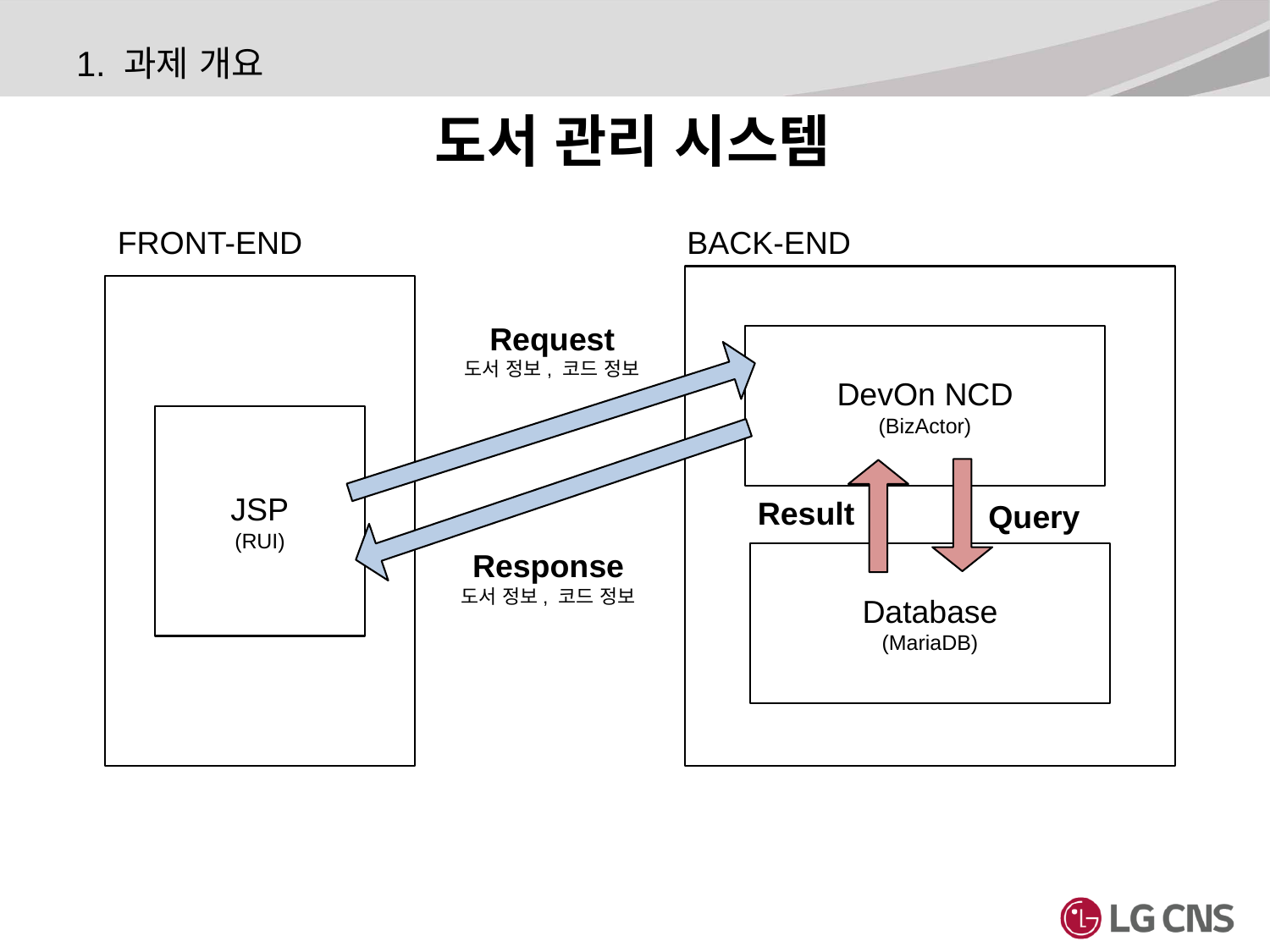

# 1. 과제 개요
도서 관리 시스템
FRONT-END
BACK-END

Request
도서 정보, 코드 정보
DevOn NCD
(BizActor)

JSP
(RUI)

Result
Query
Response
도서 정보, 코드 정보
Database
(MariaDB)